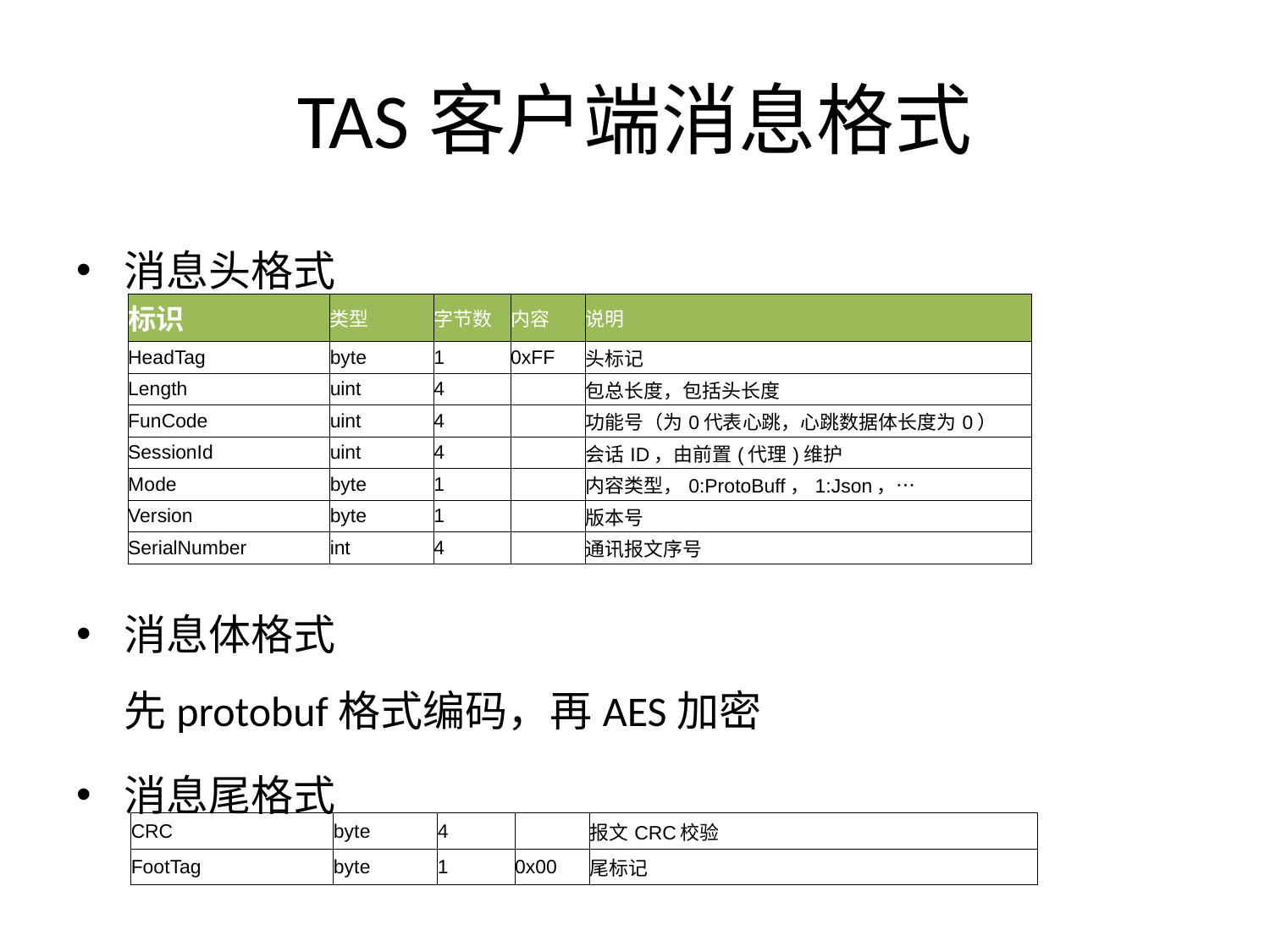

# TAS客户端消息格式
消息头格式
消息体格式
先protobuf格式编码，再AES加密
消息尾格式
| 标识 | 类型 | 字节数 | 内容 | 说明 |
| --- | --- | --- | --- | --- |
| HeadTag | byte | 1 | 0xFF | 头标记 |
| Length | uint | 4 |  | 包总长度，包括头长度 |
| FunCode | uint | 4 |  | 功能号（为0代表心跳，心跳数据体长度为0） |
| SessionId | uint | 4 |  | 会话ID，由前置(代理)维护 |
| Mode | byte | 1 |  | 内容类型，0:ProtoBuff，1:Json，… |
| Version | byte | 1 |  | 版本号 |
| SerialNumber | int | 4 |  | 通讯报文序号 |
| CRC | byte | 4 |  | 报文CRC校验 |
| --- | --- | --- | --- | --- |
| FootTag | byte | 1 | 0x00 | 尾标记 |